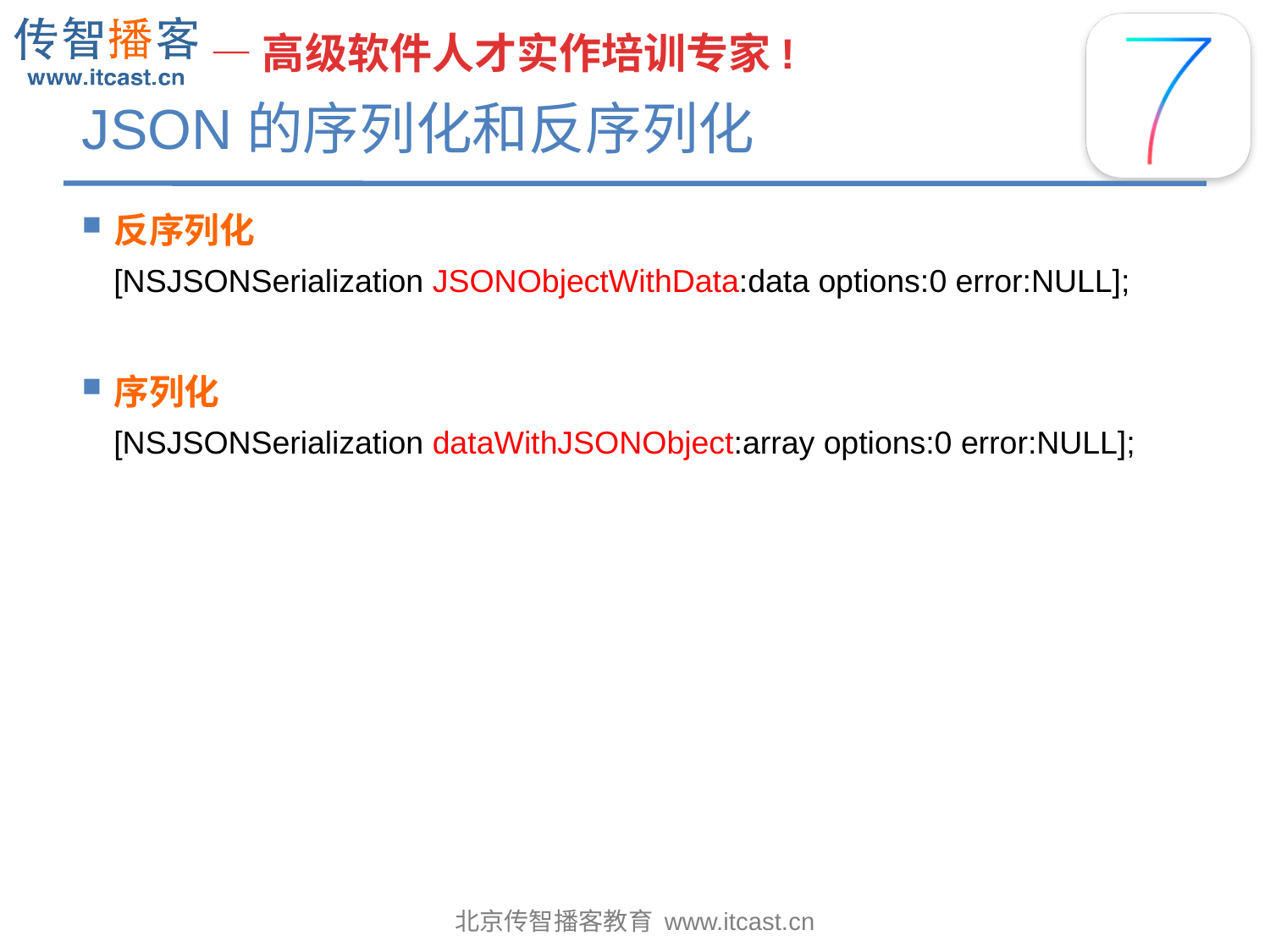

# JSON的序列化和反序列化
反序列化
[NSJSONSerialization JSONObjectWithData:data options:0 error:NULL];

序列化
[NSJSONSerialization dataWithJSONObject:array options:0 error:NULL];